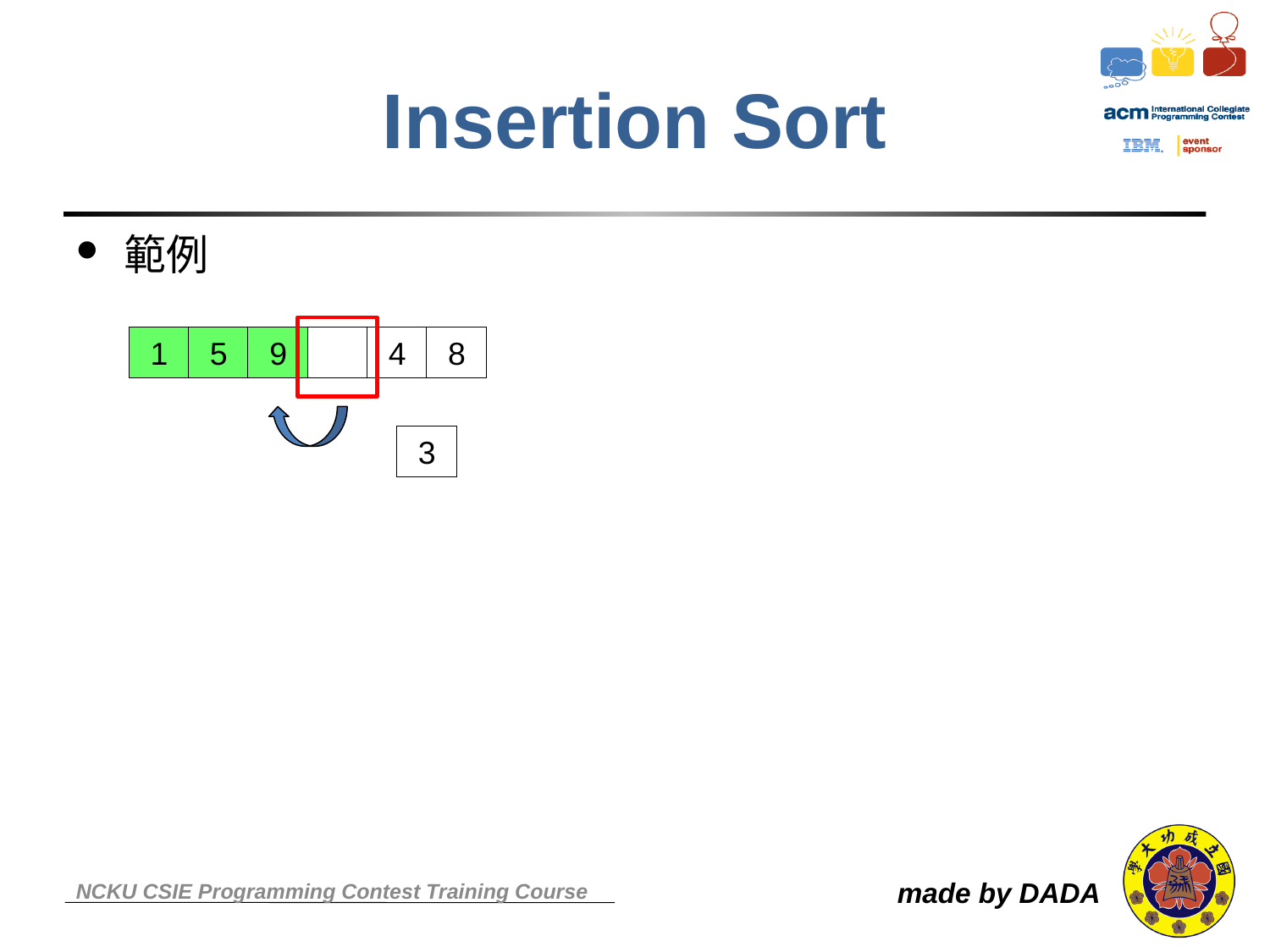

Insertion Sort
範例

 1
 5
 9

 4
 8

 3